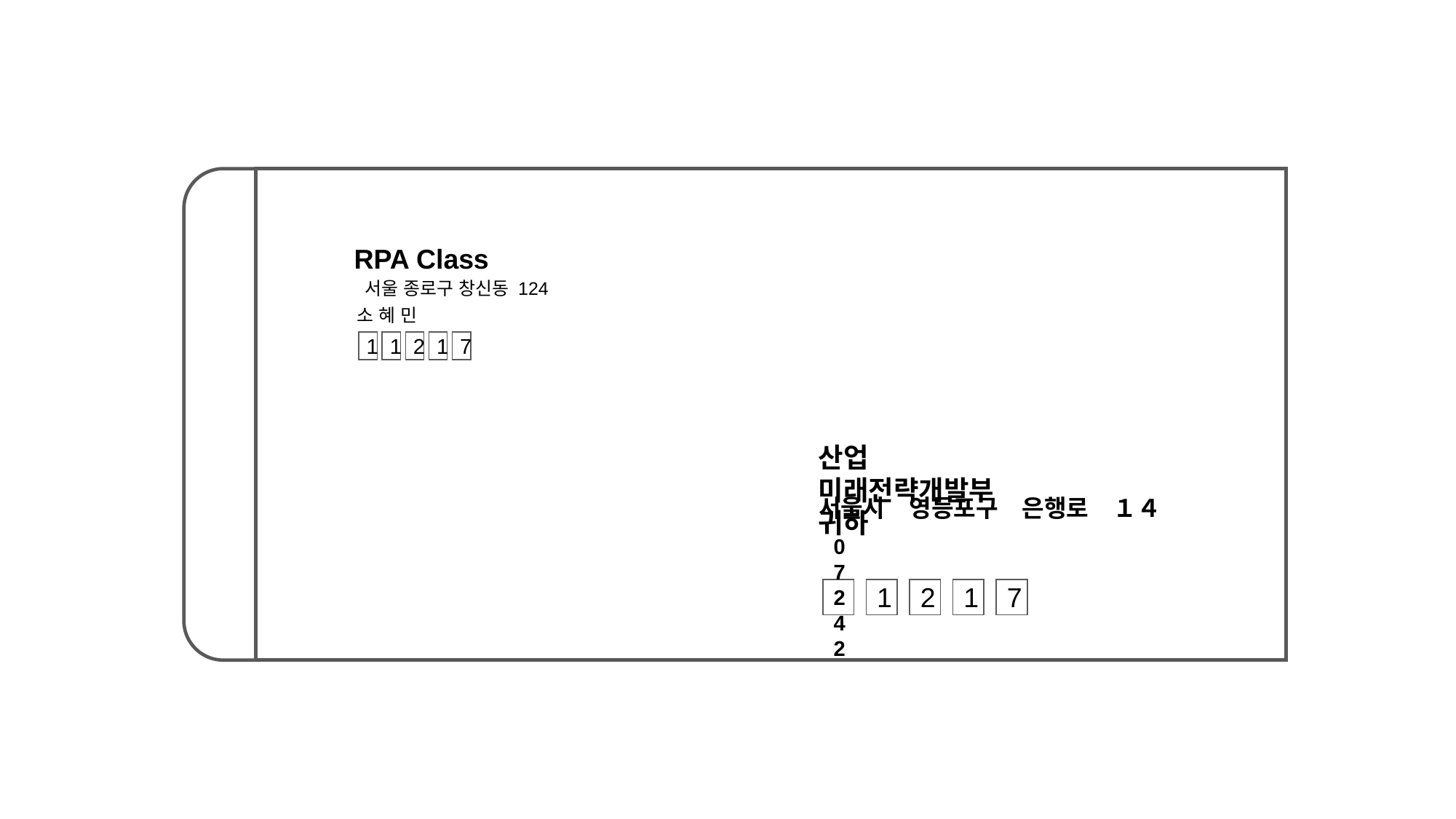

RPA Class
서울 종로구 창신동 124
소 혜 민
1
1
2
1
7
산업　　　　　　　　 미래전략개발부　　　　　　　　 귀하
서울시　영등포구　은행로　１４
07242
1
2
1
7